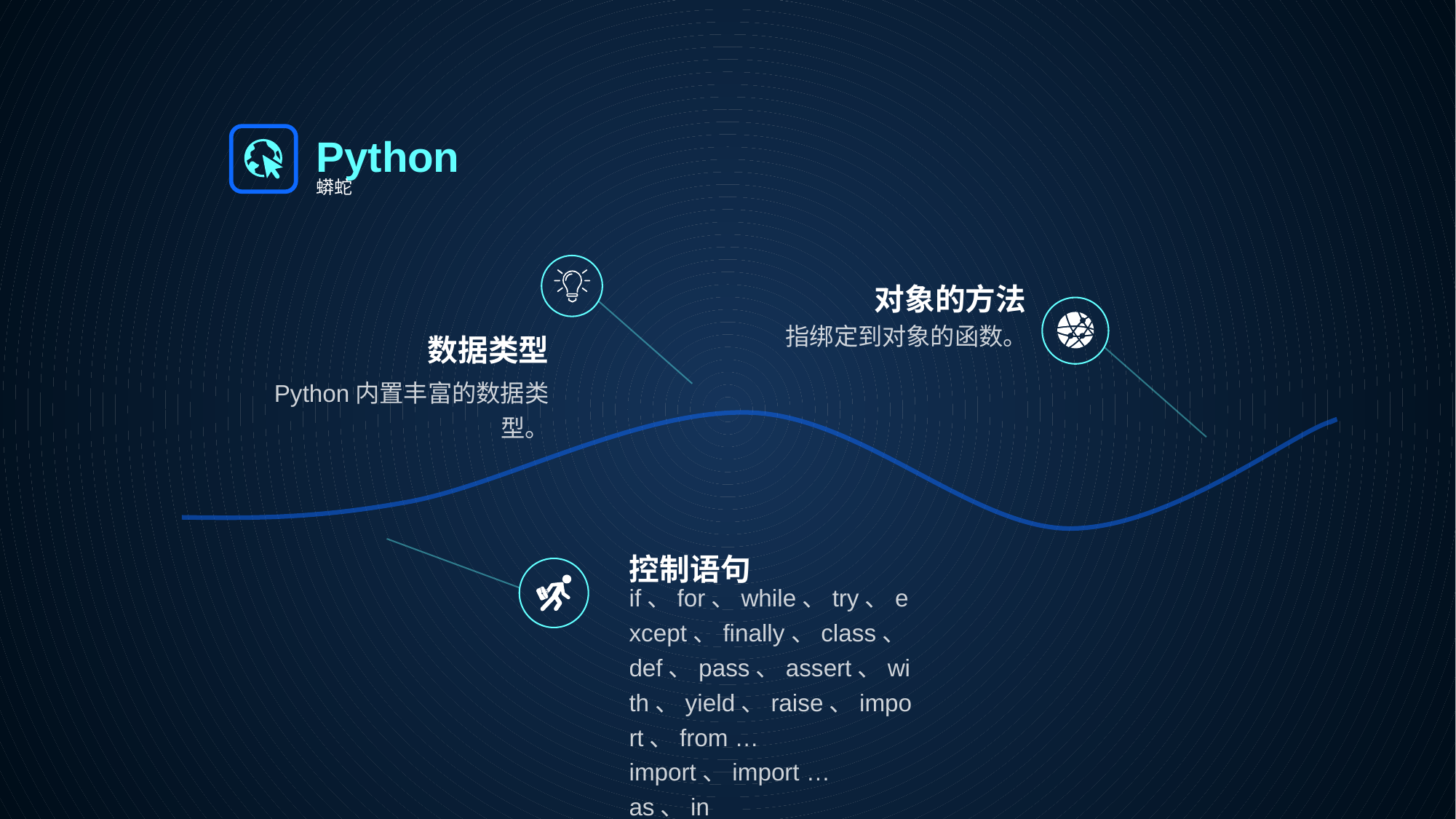

Python
蟒蛇

对象的方法
指绑定到对象的函数。

数据类型
Python内置丰富的数据类型。

控制语句
if、for、while、try、except、finally、class、def、pass、assert、with、yield、raise、import、from … import、import … as、in